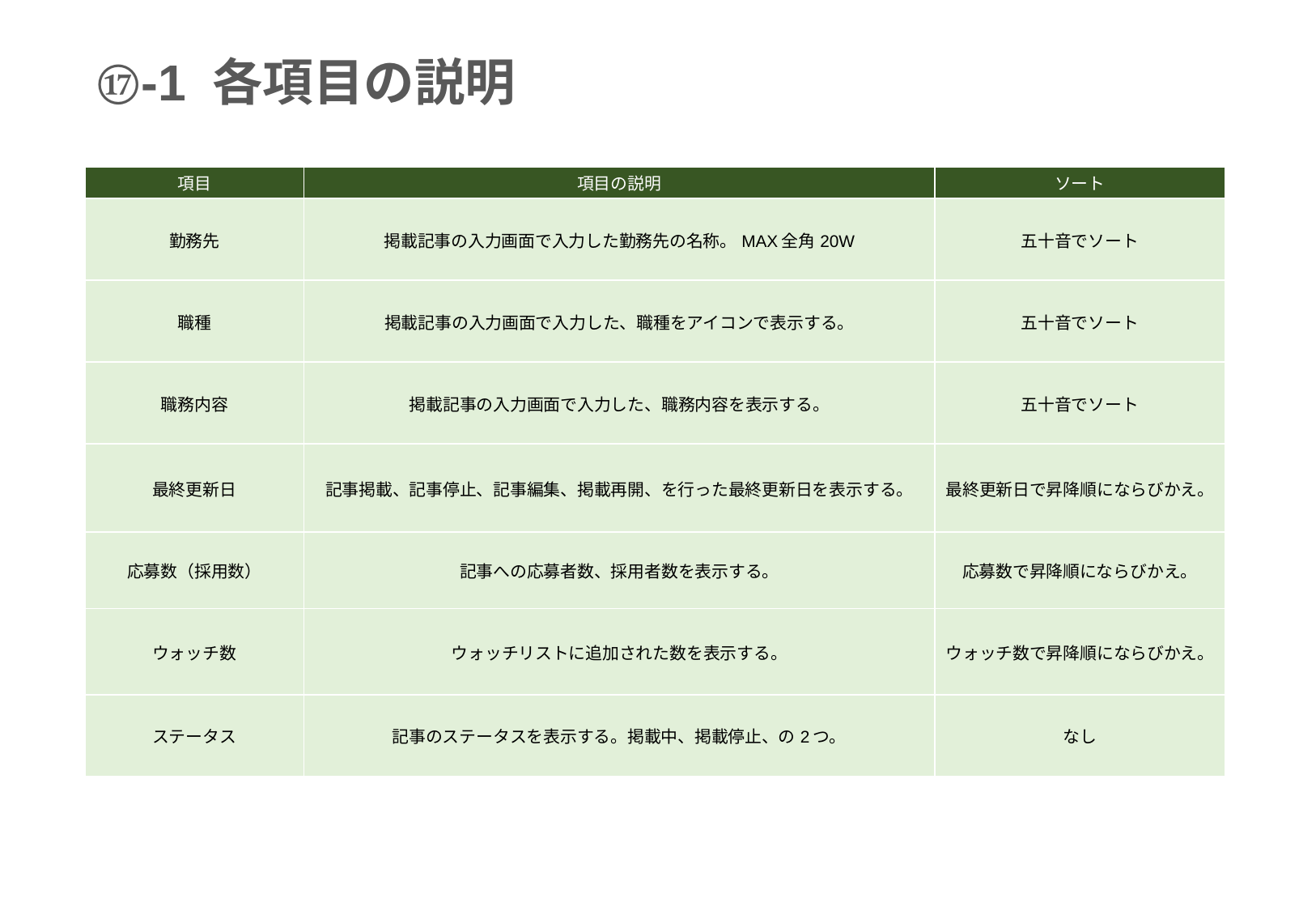

⑰-1 各項目の説明
| 項目 | 項目の説明 | ソート |
| --- | --- | --- |
| 勤務先 | 掲載記事の入力画面で入力した勤務先の名称。MAX全角20W | 五十音でソート |
| 職種 | 掲載記事の入力画面で入力した、職種をアイコンで表示する。 | 五十音でソート |
| 職務内容 | 掲載記事の入力画面で入力した、職務内容を表示する。 | 五十音でソート |
| 最終更新日 | 記事掲載、記事停止、記事編集、掲載再開、を行った最終更新日を表示する。 | 最終更新日で昇降順にならびかえ。 |
| 応募数（採用数） | 記事への応募者数、採用者数を表示する。 | 応募数で昇降順にならびかえ。 |
| ウォッチ数 | ウォッチリストに追加された数を表示する。 | ウォッチ数で昇降順にならびかえ。 |
| ステータス | 記事のステータスを表示する。掲載中、掲載停止、の2つ。 | なし |